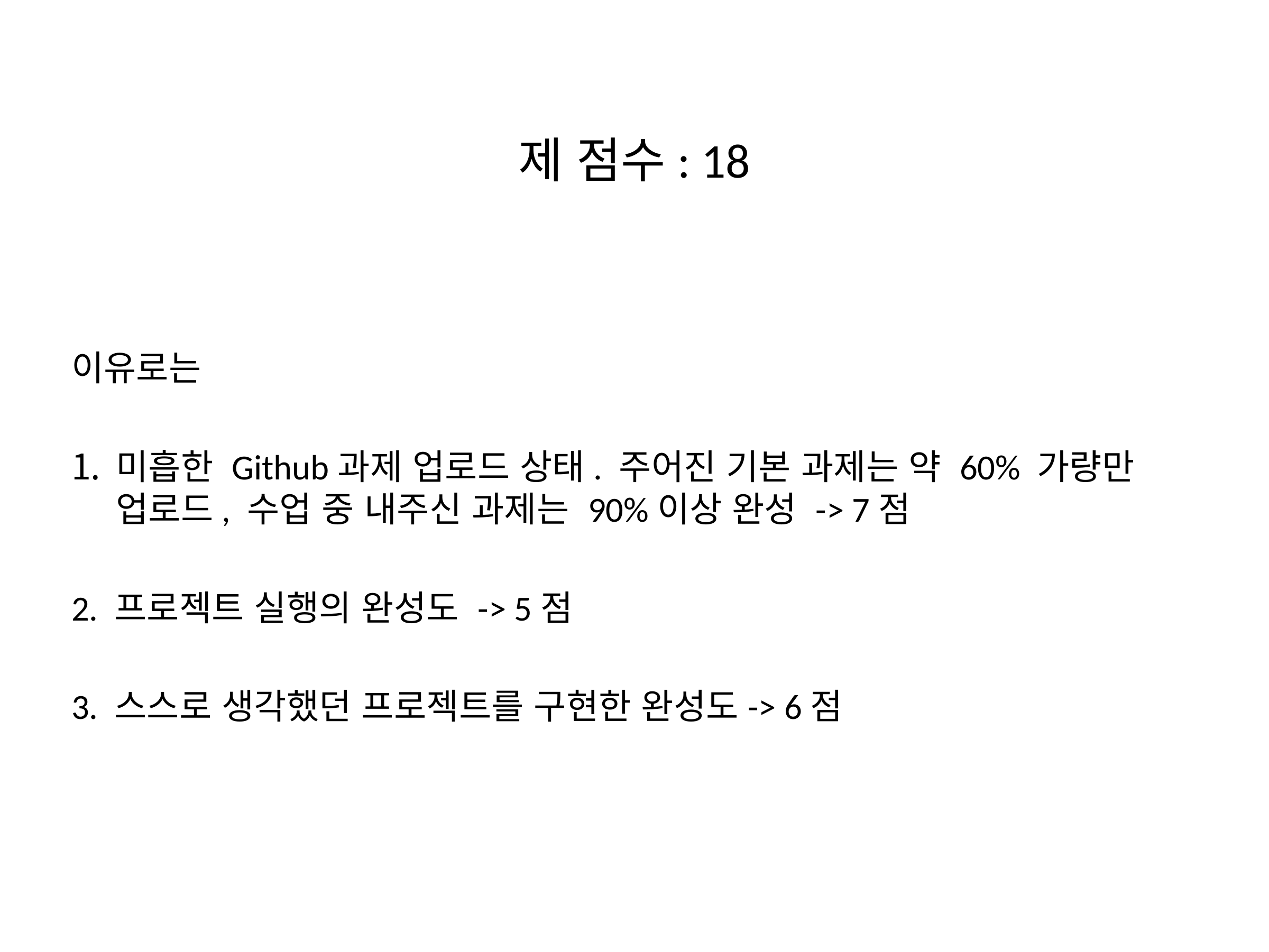

# 제 점수: 18
이유로는

미흡한 Github과제 업로드 상태. 주어진 기본 과제는 약 60% 가량만 업로드, 수업 중 내주신 과제는 90%이상 완성 -> 7점

2. 프로젝트 실행의 완성도 -> 5점

3. 스스로 생각했던 프로젝트를 구현한 완성도-> 6점